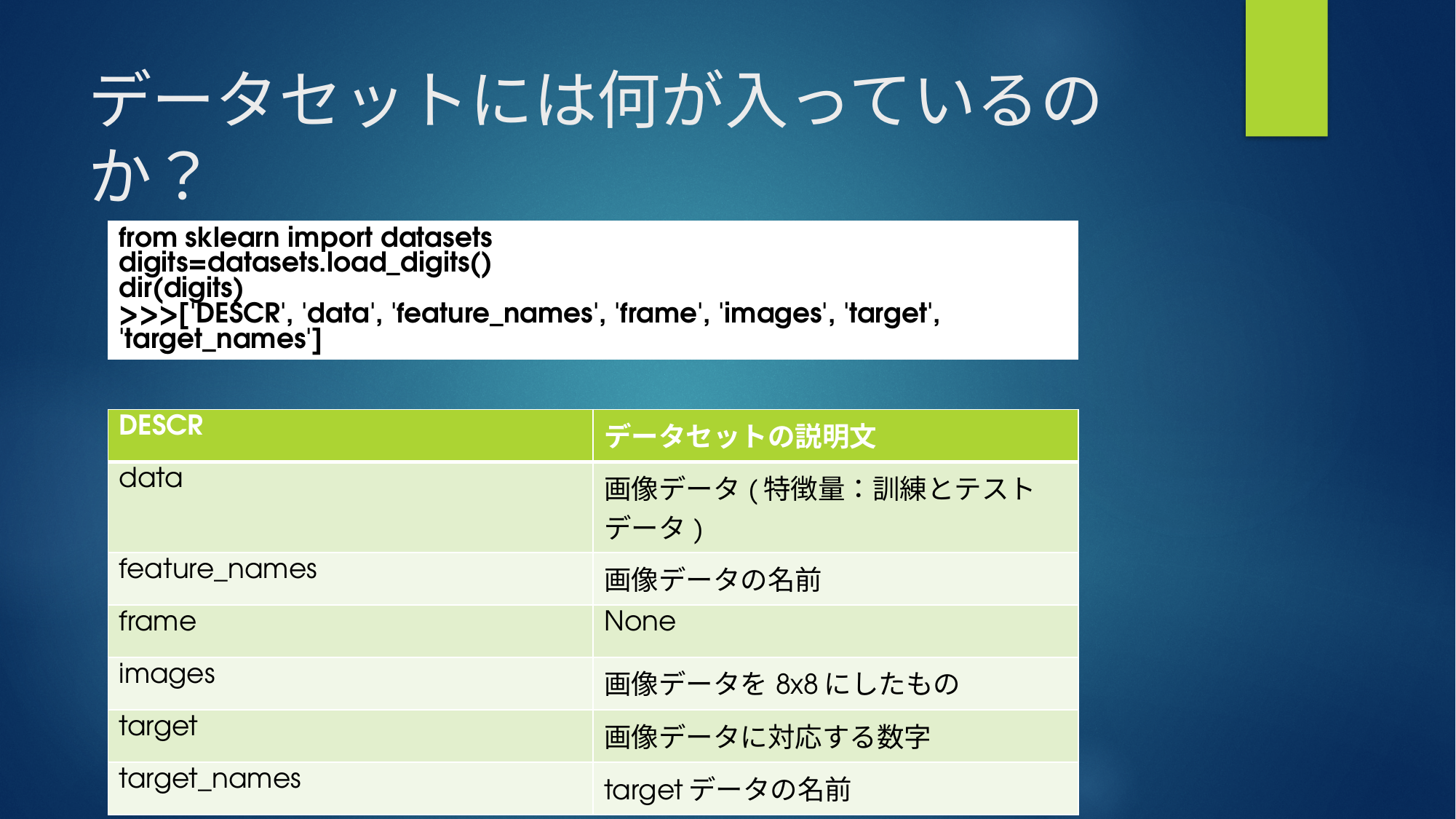

# データセットには何が入っているのか？
| from sklearn import datasets digits=datasets.load\_digits() dir(digits) >>>['DESCR', 'data', 'feature\_names', 'frame', 'images', 'target', 'target\_names'] |
| --- |
| DESCR | データセットの説明文 |
| --- | --- |
| data | 画像データ(特徴量：訓練とテストデータ) |
| feature\_names | 画像データの名前 |
| frame | None |
| images | 画像データを8x8にしたもの |
| target | 画像データに対応する数字 |
| target\_names | targetデータの名前 |